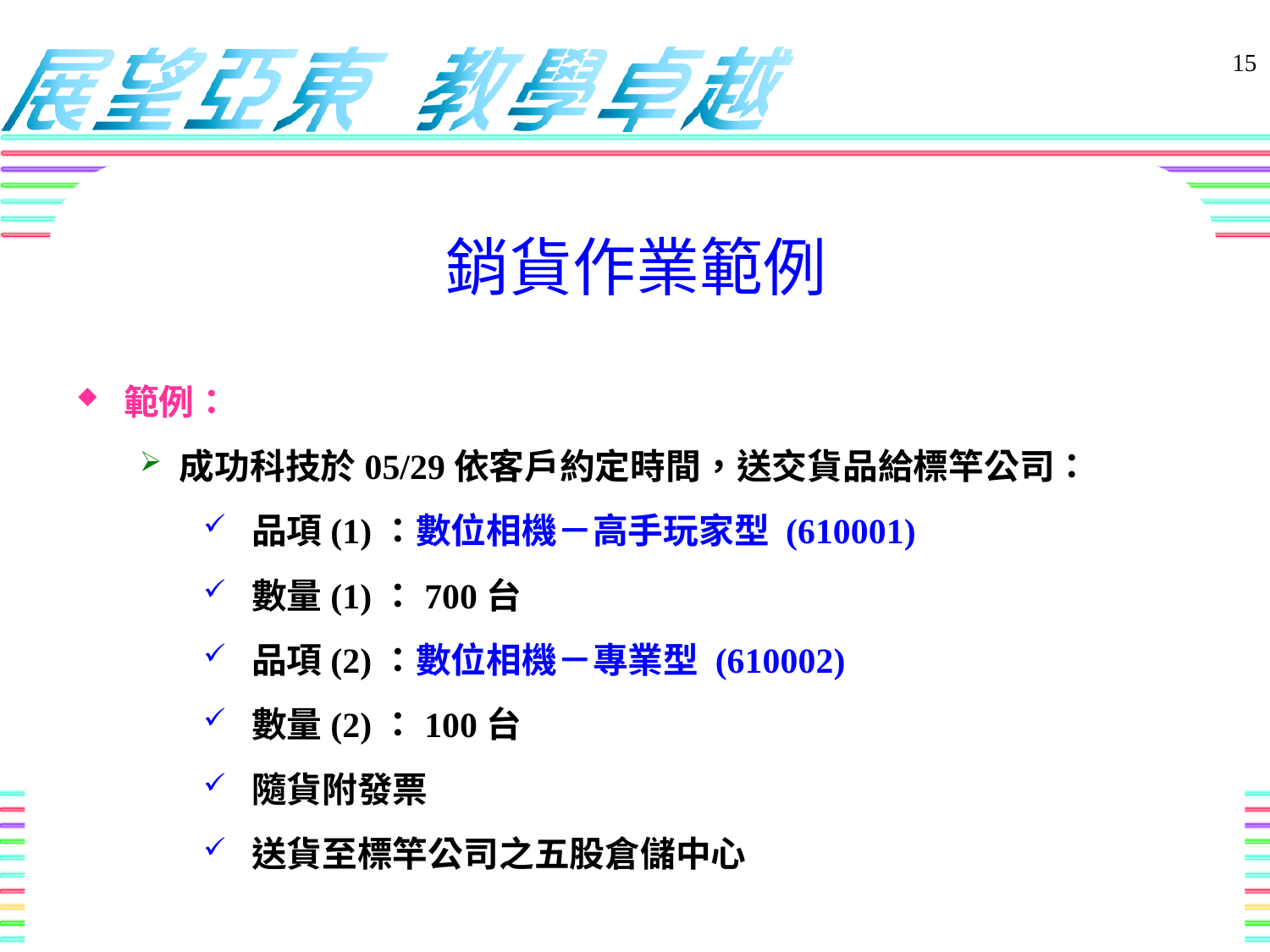

15
銷貨作業範例

範例：
成功科技於05/29依客戶約定時間，送交貨品給標竿公司：
 品項(1)：數位相機－高手玩家型 (610001)
 數量(1)：700台
 品項(2)：數位相機－專業型 (610002)
 數量(2)：100台
 隨貨附發票
 送貨至標竿公司之五股倉儲中心